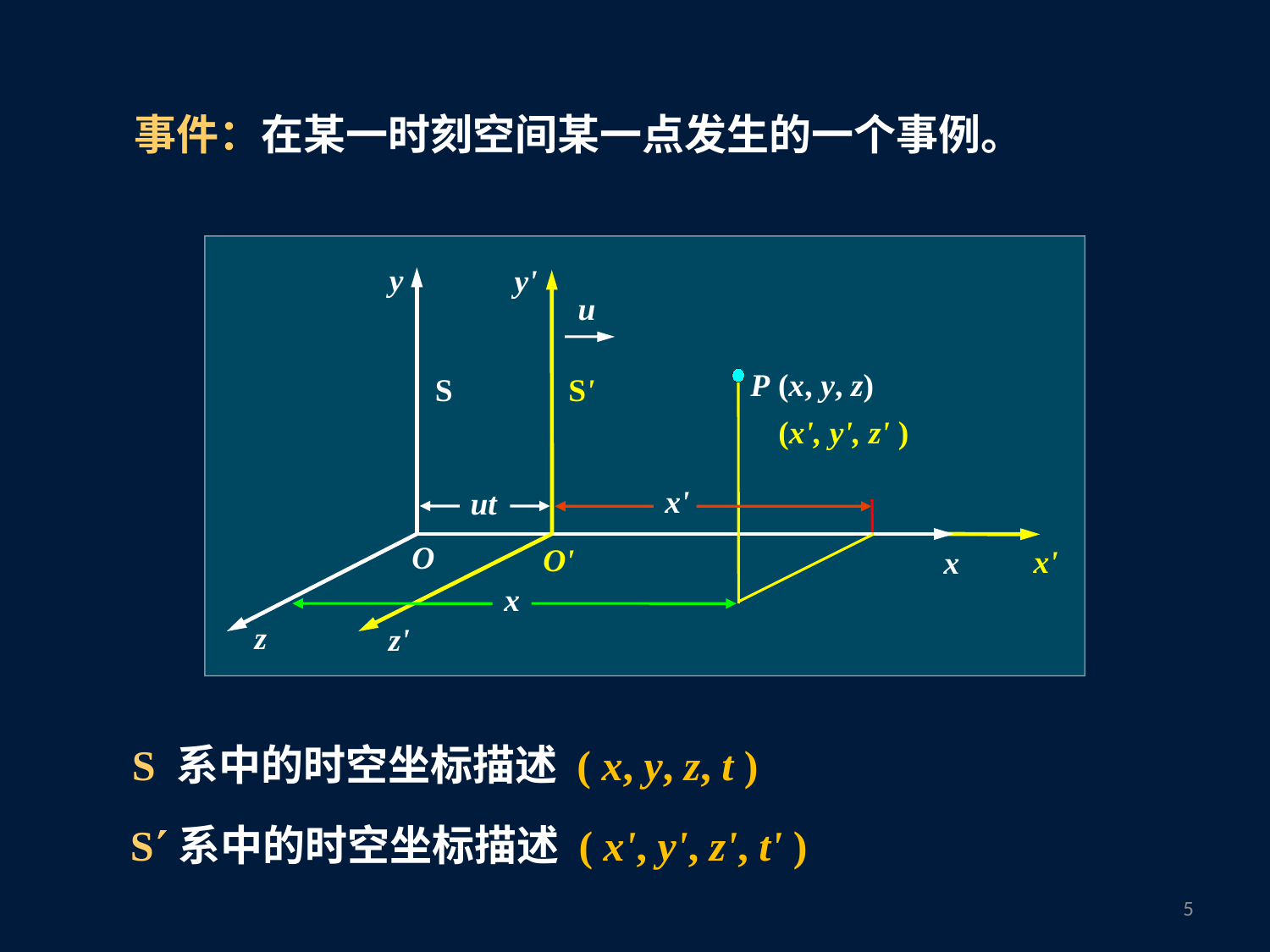

事件：在某一时刻空间某一点发生的一个事例。

y
y'

u

P (x, y, z)

S
S'

(x', y', z' )
x'
ut

O
O'
x'
x
x

z
z'
S 系中的时空坐标描述 ( x, y, z, t )
S′系中的时空坐标描述 ( x', y', z', t' )
5